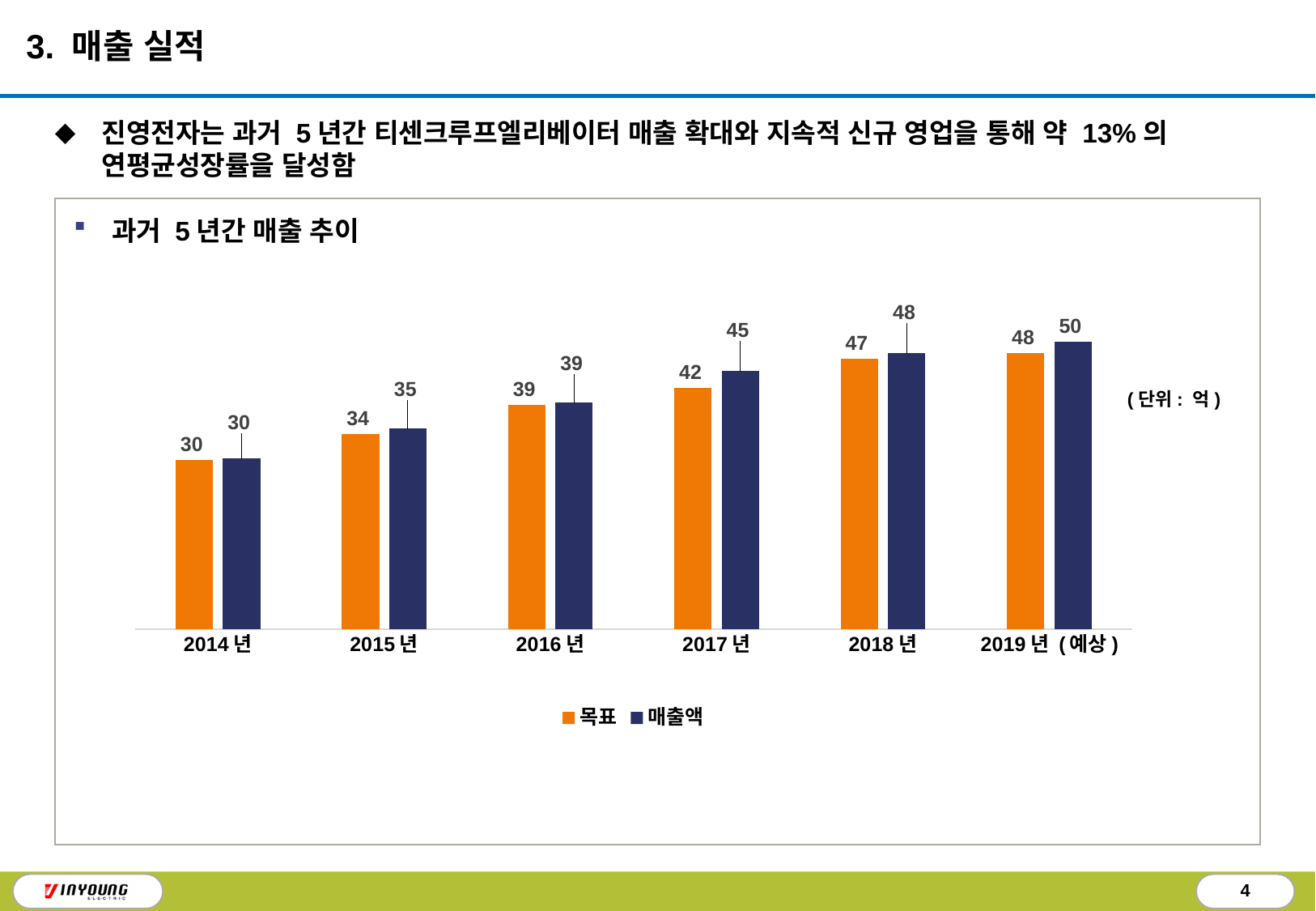

3. 매출 실적
진영전자는 과거 5년간 티센크루프엘리베이터 매출 확대와 지속적 신규 영업을 통해 약 13%의 연평균성장률을 달성함
과거 5년간 매출 추이

### Chart

| Category | 목표 | 매출액 |
|---|---|---|
| 2014년 | 29.5 | 29.7 |
| 2015년 | 34.0 | 34.9 |
| 2016년 | 39.0 | 39.4 |
| 2017년 | 42.0 | 44.9 |
| 2018년 | 47.0 | 48.0 |
| 2019년 (예상) | 48.0 | 50.0 |
(단위: 억)